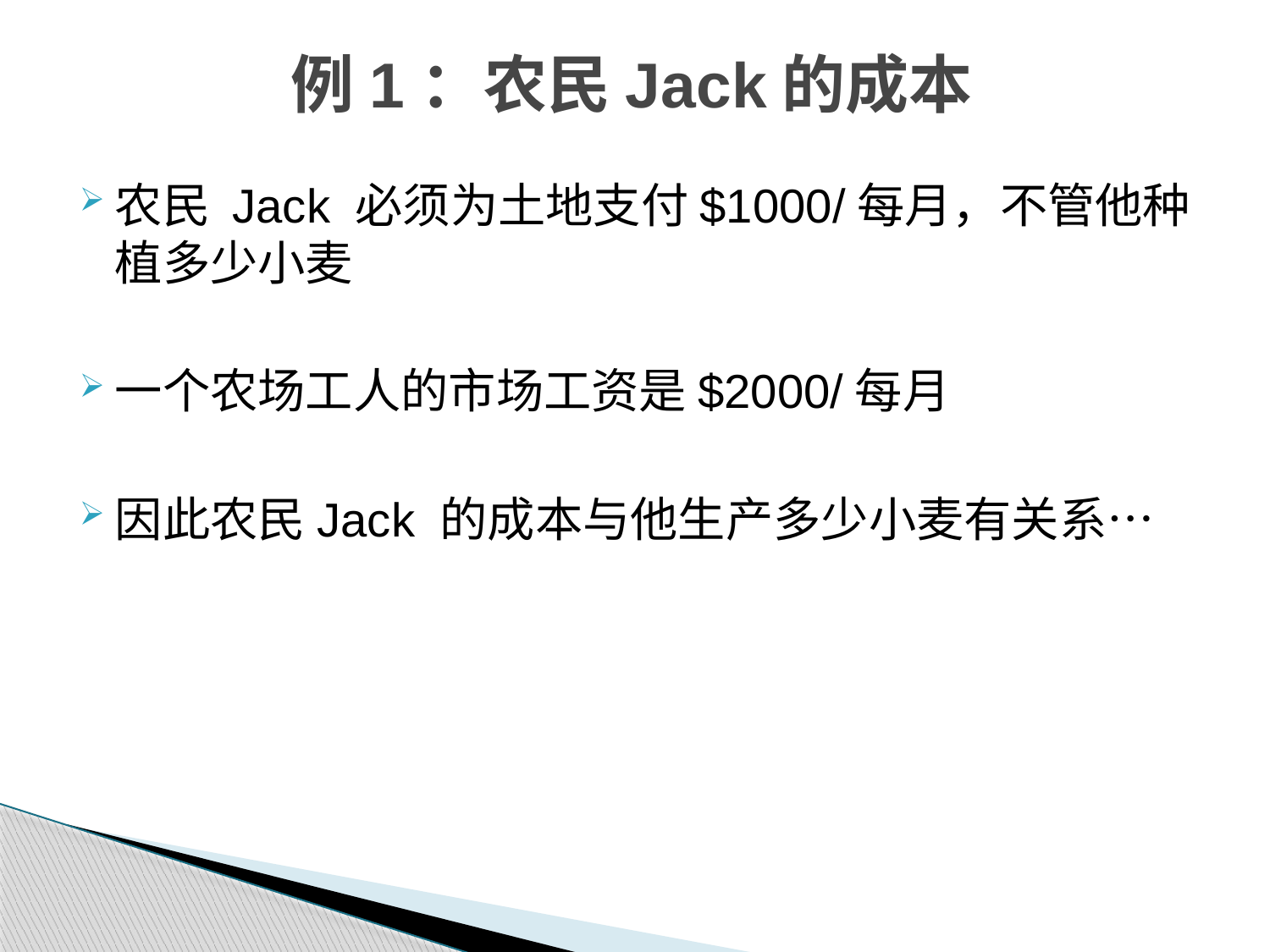

例1：农民Jack的成本
农民 Jack 必须为土地支付$1000/每月，不管他种植多少小麦

一个农场工人的市场工资是$2000/每月

因此农民Jack 的成本与他生产多少小麦有关系…